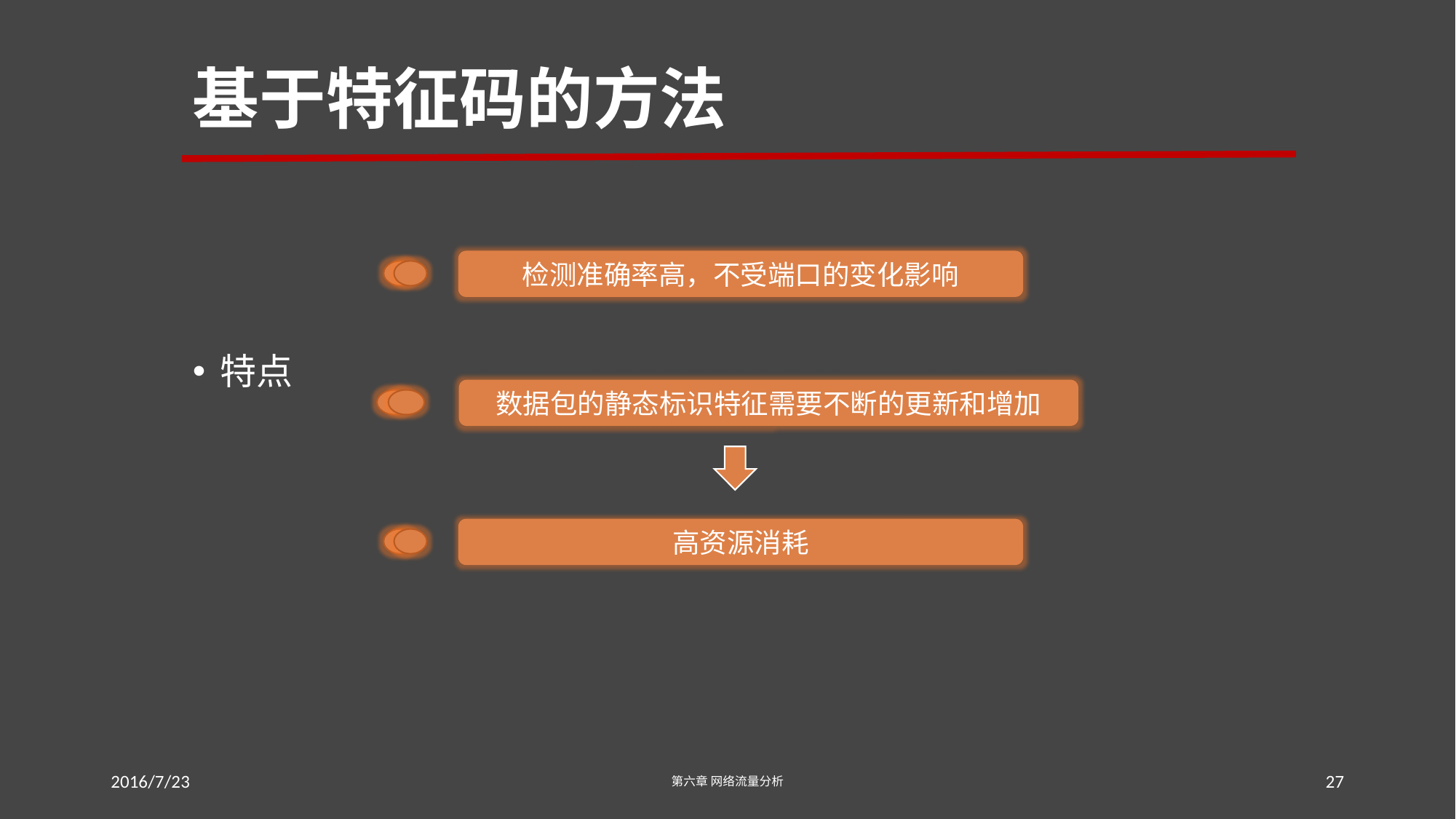

# 基于特征码的方法

特点
检测准确率高，不受端口的变化影响

数据包的静态标识特征需要不断的更新和增加

高资源消耗

2016/7/23
第六章 网络流量分析
27